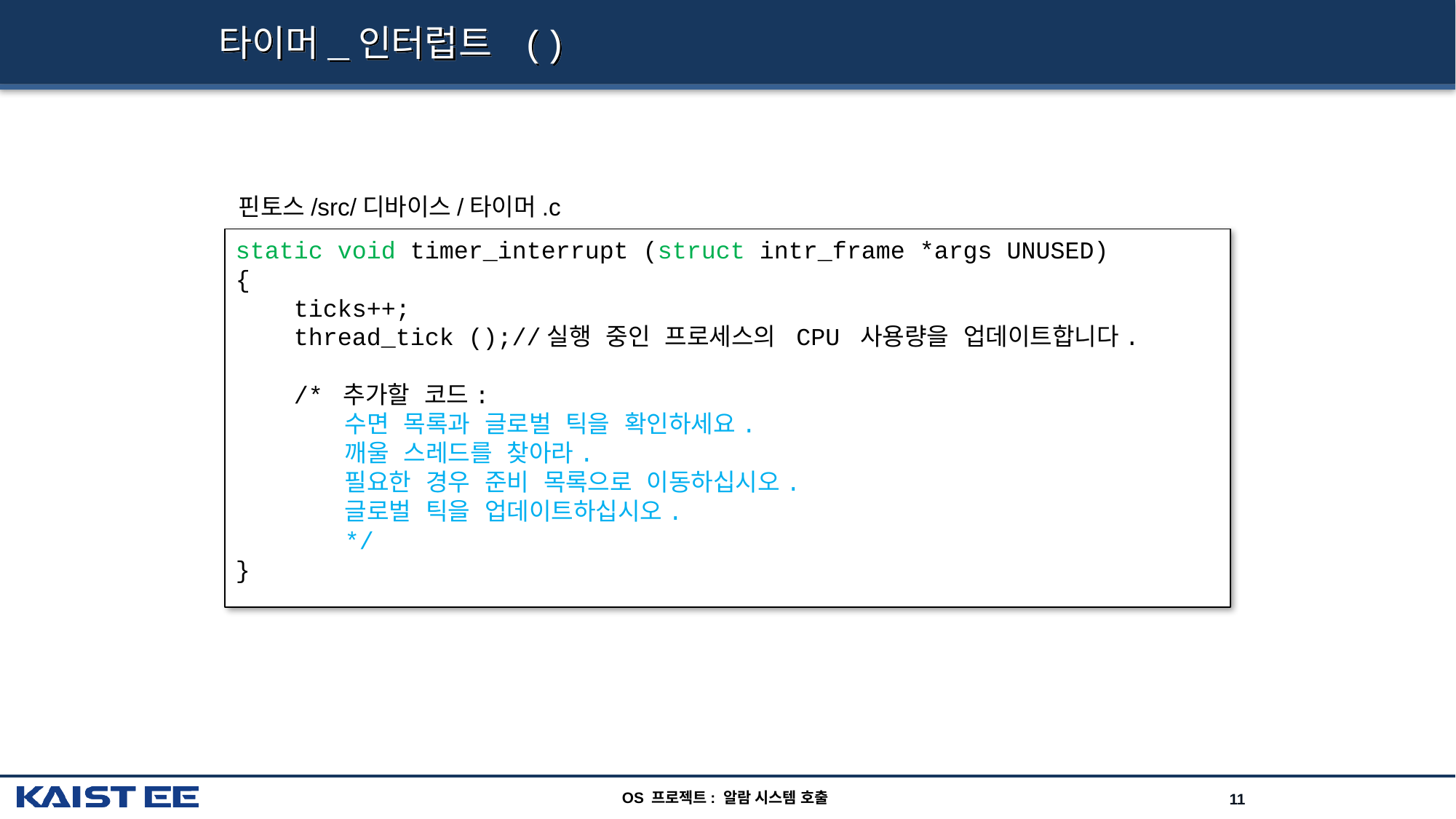

# 타이머_인터럽트 ()

핀토스/src/디바이스/타이머.c
static void timer_interrupt (struct intr_frame *args UNUSED)
{
    ticks++;
    thread_tick ();//실행 중인 프로세스의 CPU 사용량을 업데이트합니다.

    /* 추가할 코드:
	수면 목록과 글로벌 틱을 확인하세요.
	깨울 스레드를 찾아라.
	필요한 경우 준비 목록으로 이동하십시오.
	글로벌 틱을 업데이트하십시오.
	*/
}
OS 프로젝트: 알람 시스템 호출
11